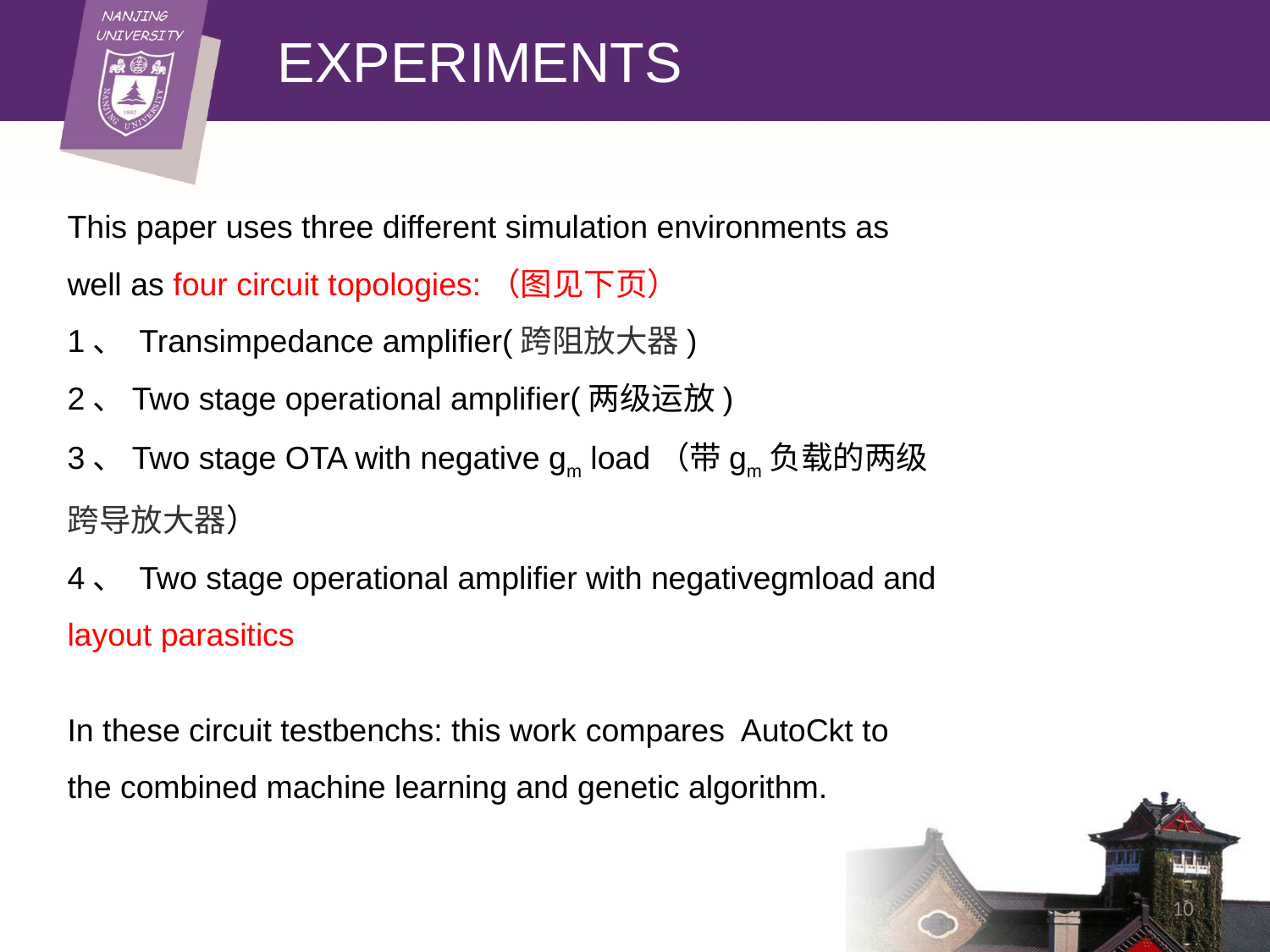

# EXPERIMENTS
This paper uses three different simulation environments as well as four circuit topologies:（图见下页）
1、 Transimpedance amplifier(跨阻放大器)
2、Two stage operational amplifier(两级运放)
3、Two stage OTA with negative gm load（带gm负载的两级跨导放大器）
4、 Two stage operational amplifier with negativegmload and
layout parasitics

In these circuit testbenchs: this work compares  AutoCkt to the combined machine learning and genetic algorithm.
10